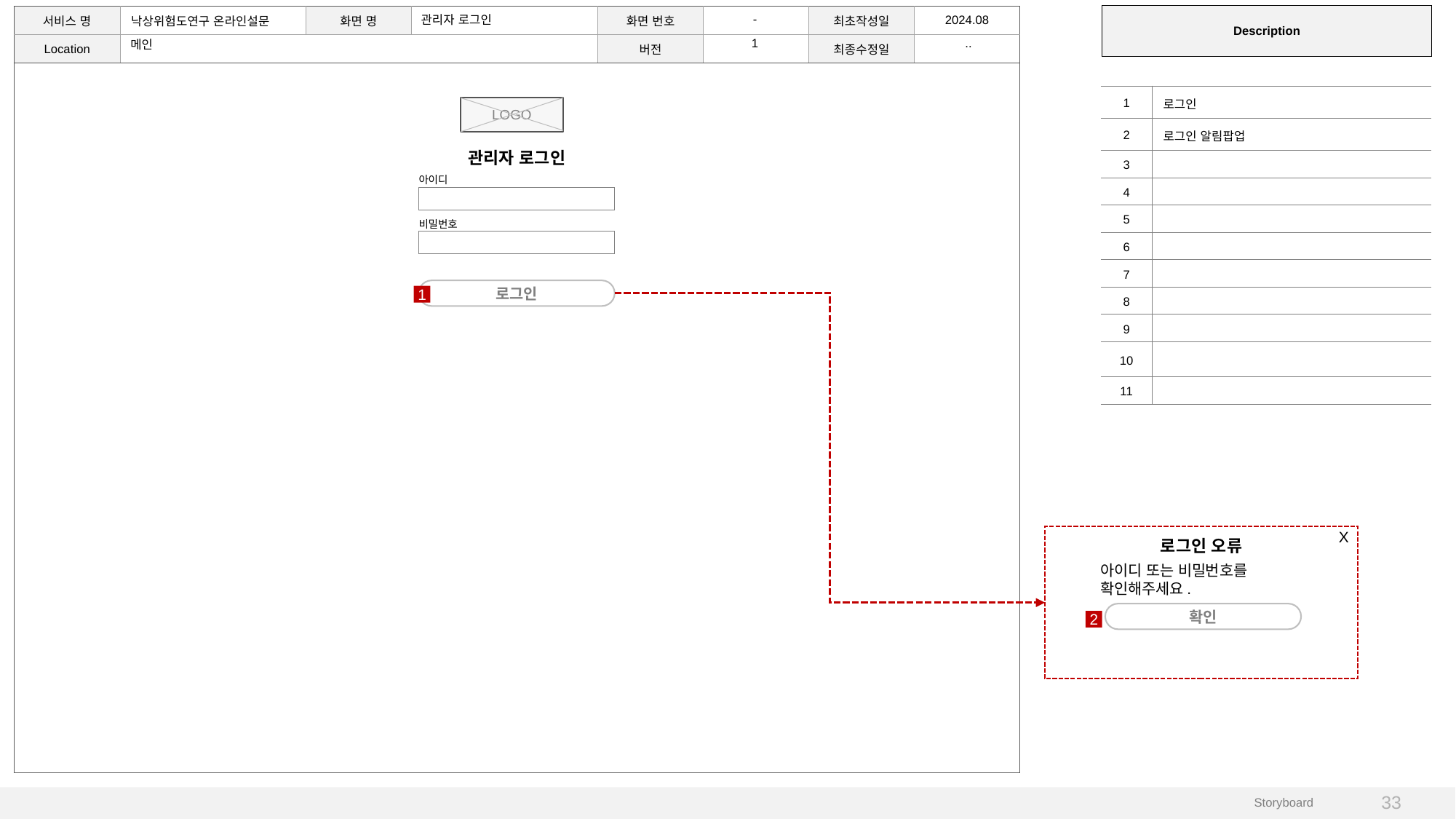

-
관리자 로그인
1
..
메인
|  |  |
| --- | --- |
| 1 | 로그인 |
| 2 | 로그인 알림팝업 |
| 3 |  |
| 4 |  |
| 5 |  |
| 6 |  |
| 7 |  |
| 8 |  |
| 9 |  |
| 10 |  |
| 11 |  |
LOGO
관리자 로그인
아이디

비밀번호

로그인
1

X
로그인 오류
아이디 또는 비밀번호를 확인해주세요.
확인
2
33